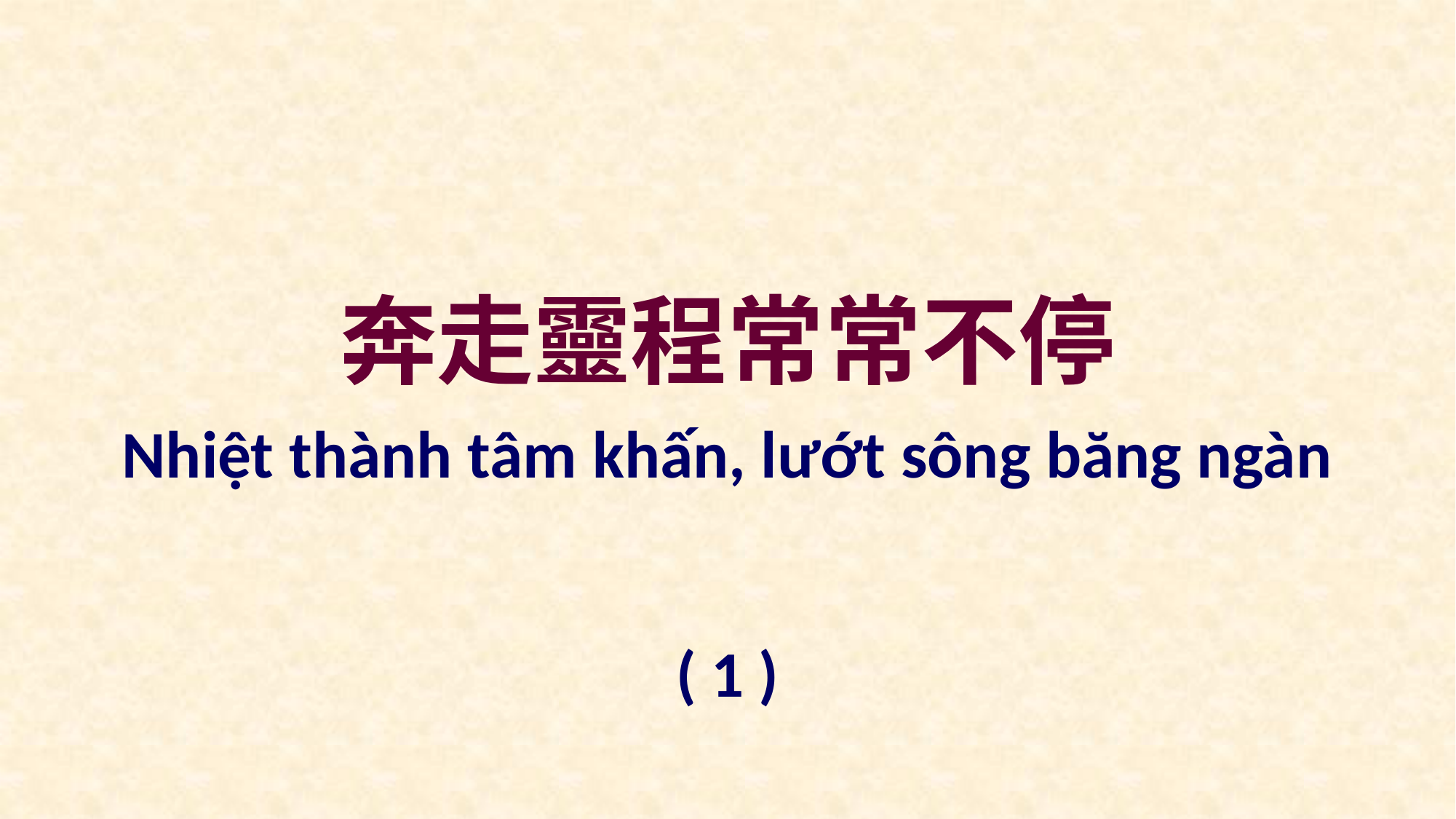

奔走靈程常常不停
Nhiệt thành tâm khấn, lướt sông băng ngàn
( 1 )